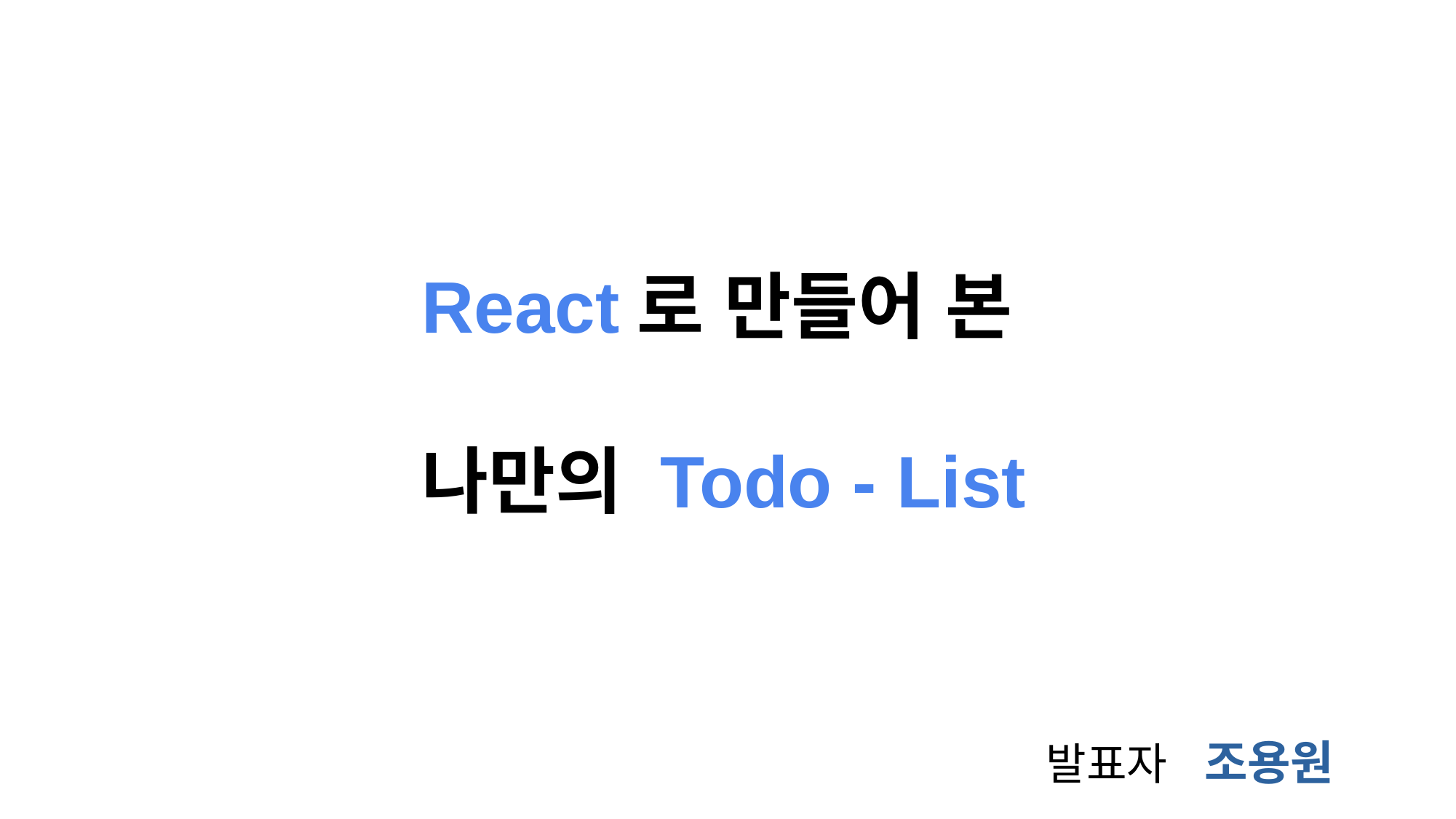

React로 만들어 본

나만의 Todo - List

발표자   조용원